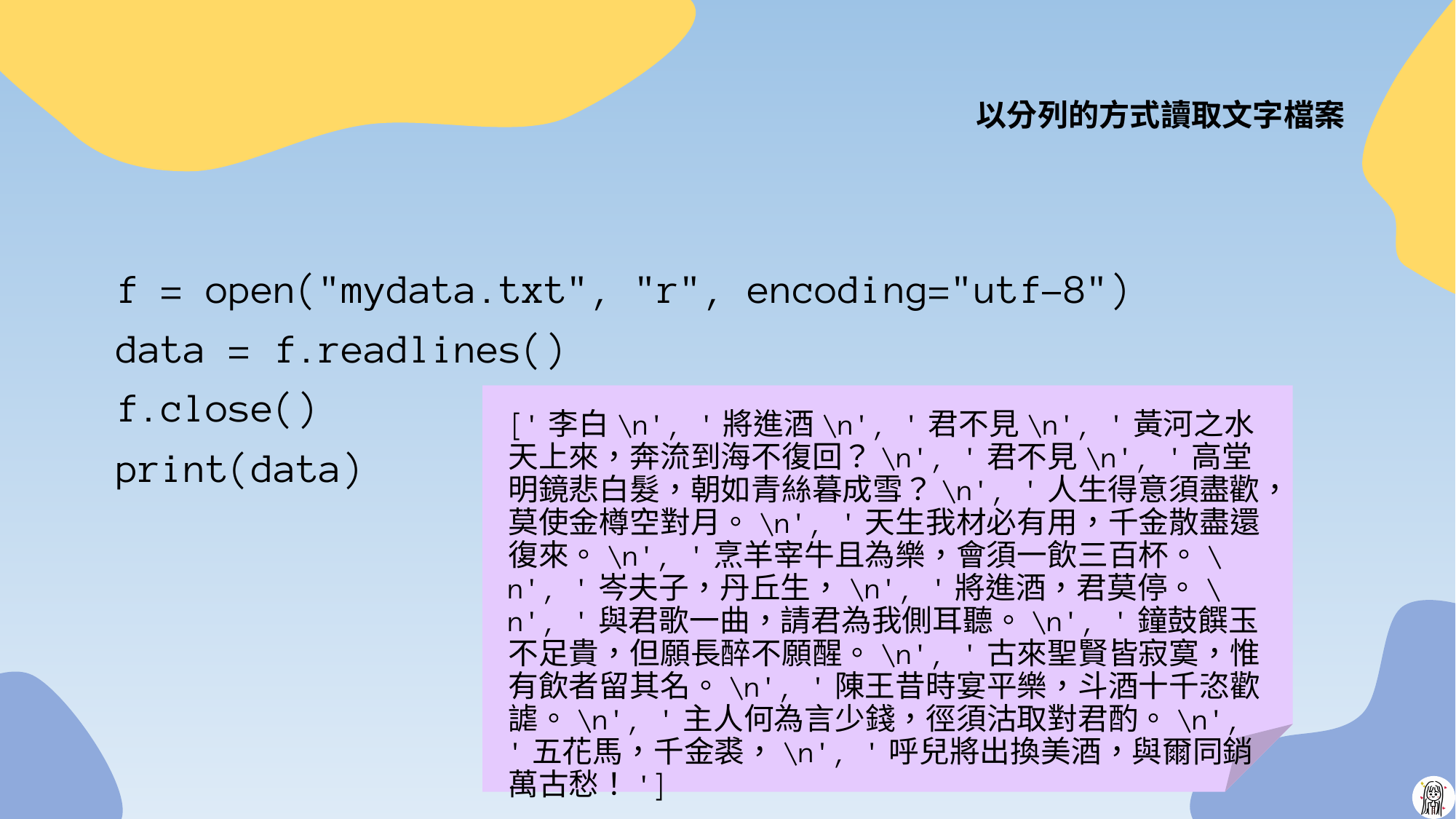

# 以分列的方式讀取文字檔案
f = open("mydata.txt", "r", encoding="utf-8")
data = f.readlines()
f.close()
print(data)

['李白\n', '將進酒\n', '君不見\n', '黃河之水天上來，奔流到海不復回？\n', '君不見\n', '高堂明鏡悲白髮，朝如青絲暮成雪？\n', '人生得意須盡歡，莫使金樽空對月。\n', '天生我材必有用，千金散盡還復來。\n', '烹羊宰牛且為樂，會須一飲三百杯。\n', '岑夫子，丹丘生，\n', '將進酒，君莫停。\n', '與君歌一曲，請君為我側耳聽。\n', '鐘鼓饌玉不足貴，但願長醉不願醒。\n', '古來聖賢皆寂寞，惟有飲者留其名。\n', '陳王昔時宴平樂，斗酒十千恣歡謔。\n', '主人何為言少錢，徑須沽取對君酌。\n', '五花馬，千金裘，\n', '呼兒將出換美酒，與爾同銷萬古愁！']
20